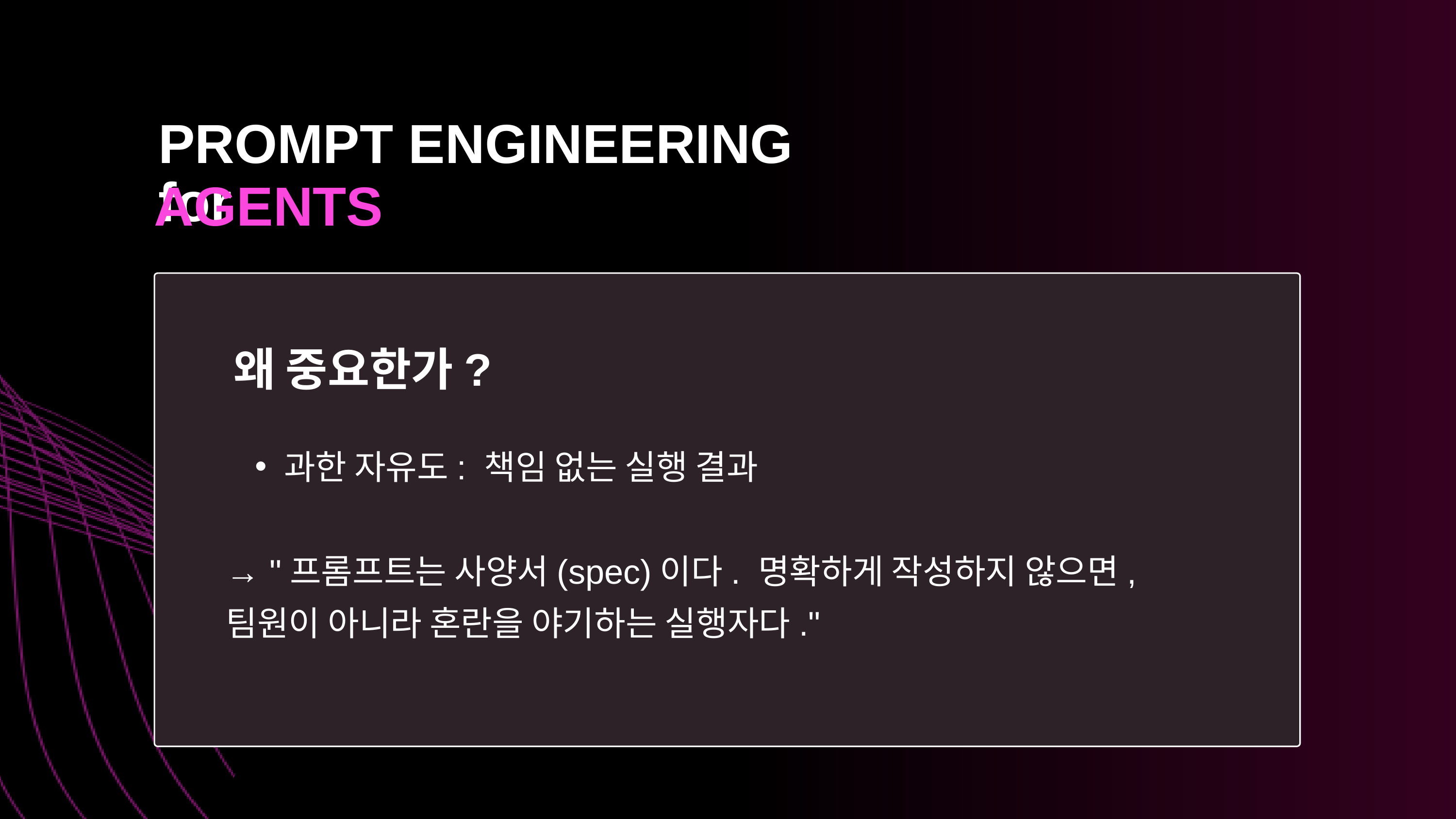

PROMPT ENGINEERING for
AGENTS

왜 중요한가?
과한 자유도: 책임 없는 실행 결과

→ "프롬프트는 사양서(spec)이다. 명확하게 작성하지 않으면, 팀원이 아니라 혼란을 야기하는 실행자다."